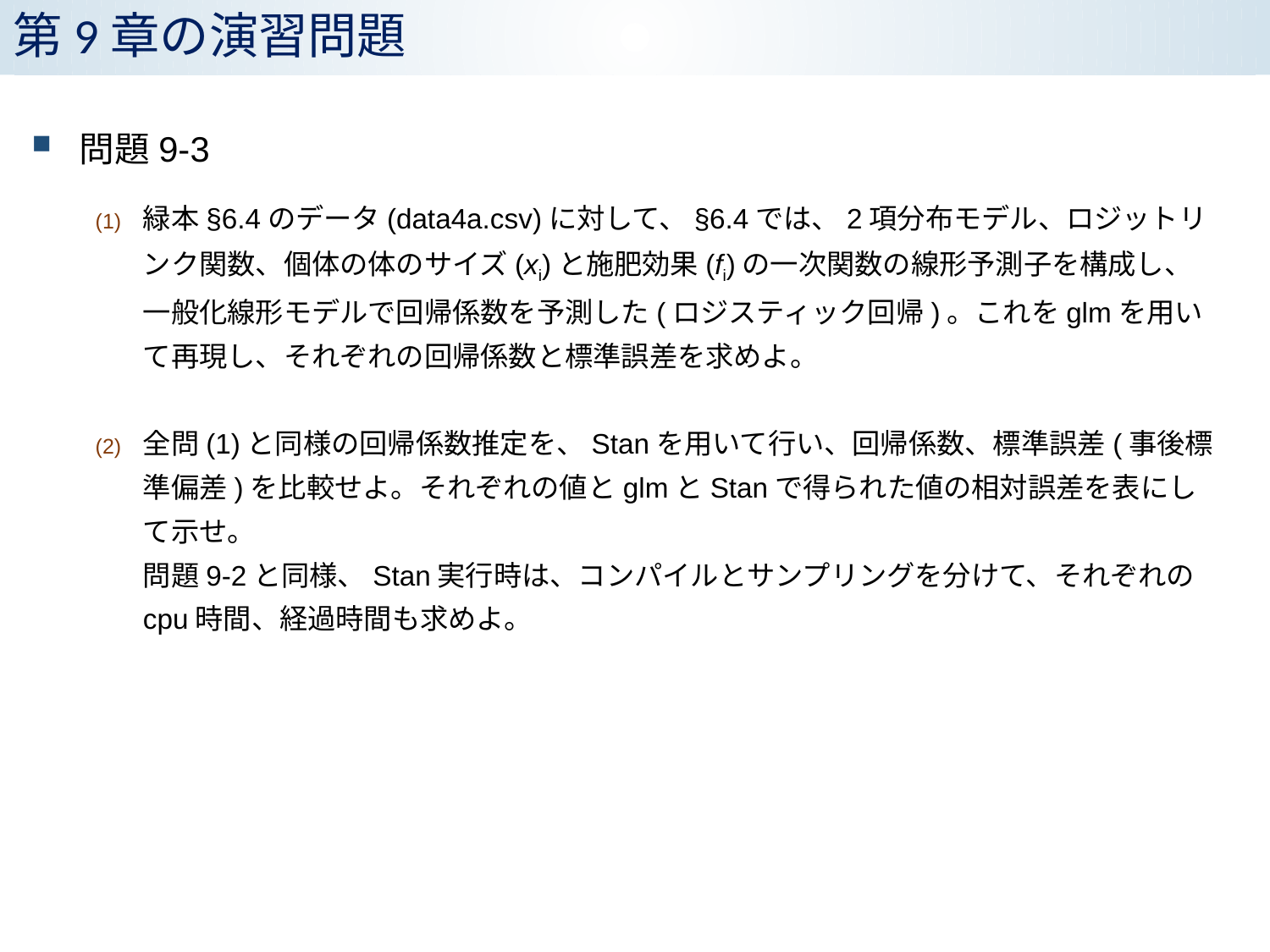

# 第9章の演習問題
問題9-3

緑本§6.4のデータ(data4a.csv)に対して、§6.4では、2項分布モデル、ロジットリンク関数、個体の体のサイズ(xi)と施肥効果(fi)の一次関数の線形予測子を構成し、一般化線形モデルで回帰係数を予測した(ロジスティック回帰)。これをglmを用いて再現し、それぞれの回帰係数と標準誤差を求めよ。
全問(1)と同様の回帰係数推定を、Stanを用いて行い、回帰係数、標準誤差(事後標準偏差)を比較せよ。それぞれの値とglmとStanで得られた値の相対誤差を表にして示せ。
問題9-2と同様、Stan実行時は、コンパイルとサンプリングを分けて、それぞれのcpu時間、経過時間も求めよ。